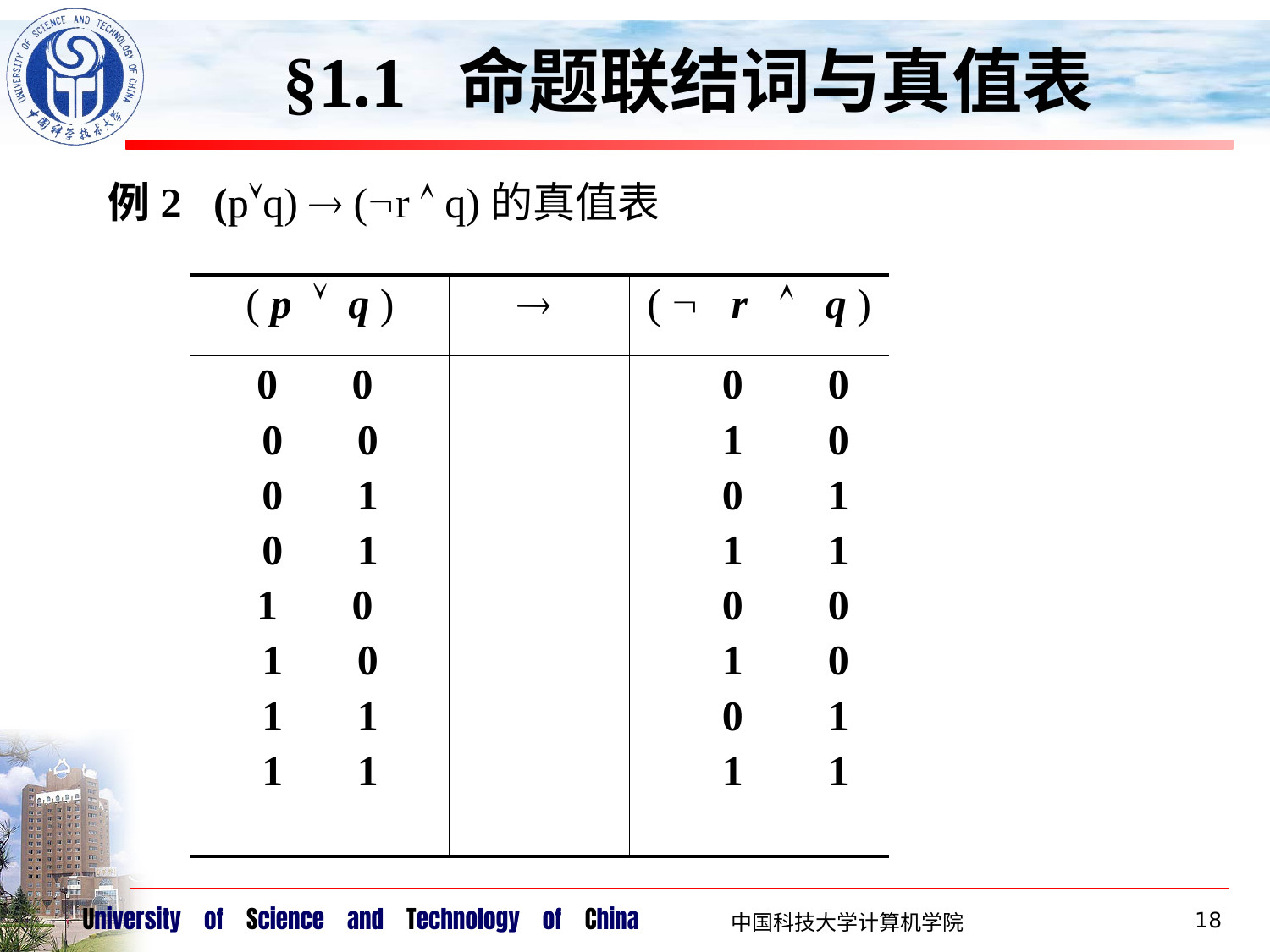

§1.1  命题联结词与真值表
例2   (p∨q) → (¬r ∧ q)的真值表

| ( p ∨ q ) | → | ( ¬ r ∧ q ) |
| --- | --- | --- |
| 0 0 0 0 0 1 0 1 1 0 1 0 1 1 1 1 |  | 0 0 1 0 0 1 1 1 0 0 1 0 0 1 1 1 |